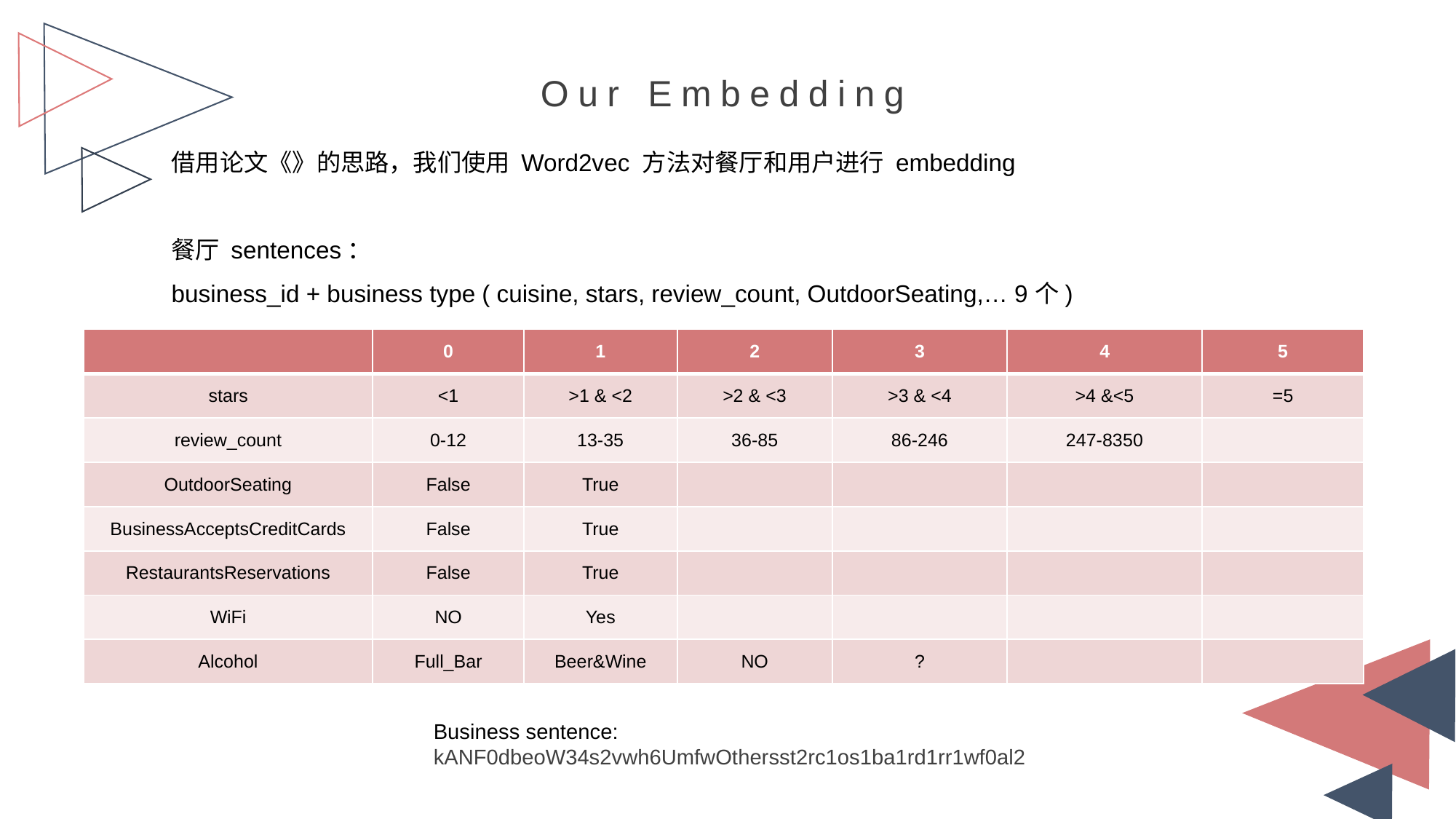

Our Embedding
借用论文《》的思路，我们使用 Word2vec 方法对餐厅和用户进行 embedding

餐厅 sentences：
business_id + business type ( cuisine, stars, review_count, OutdoorSeating,… 9个)
|  | 0 | 1 | 2 | 3 | 4 | 5 |
| --- | --- | --- | --- | --- | --- | --- |
| stars | <1 | >1 & <2 | >2 & <3 | >3 & <4 | >4 &<5 | =5 |
| review\_count | 0-12 | 13-35 | 36-85 | 86-246 | 247-8350 |  |
| OutdoorSeating | False | True |  |  |  |  |
| BusinessAcceptsCreditCards | False | True |  |  |  |  |
| RestaurantsReservations | False | True |  |  |  |  |
| WiFi | NO | Yes |  |  |  |  |
| Alcohol | Full\_Bar | Beer&Wine | NO | ? |  |  |
Business sentence:
kANF0dbeoW34s2vwh6UmfwOthersst2rc1os1ba1rd1rr1wf0al2